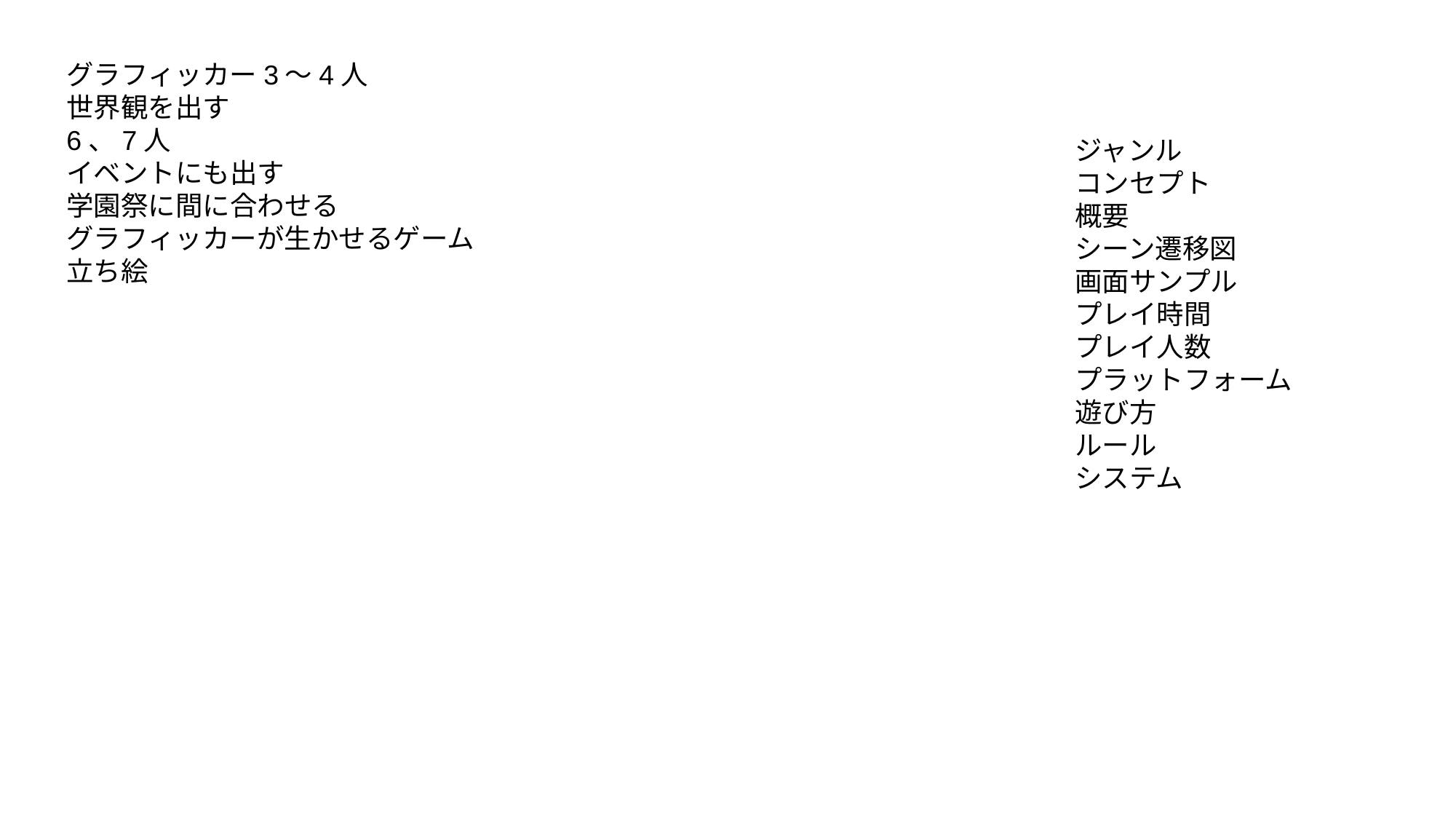

グラフィッカー3～4人
世界観を出す
6、7人
イベントにも出す
学園祭に間に合わせる
グラフィッカーが生かせるゲーム
立ち絵
ジャンル
コンセプト
概要
シーン遷移図
画面サンプル
プレイ時間
プレイ人数
プラットフォーム
遊び方
ルール
システム